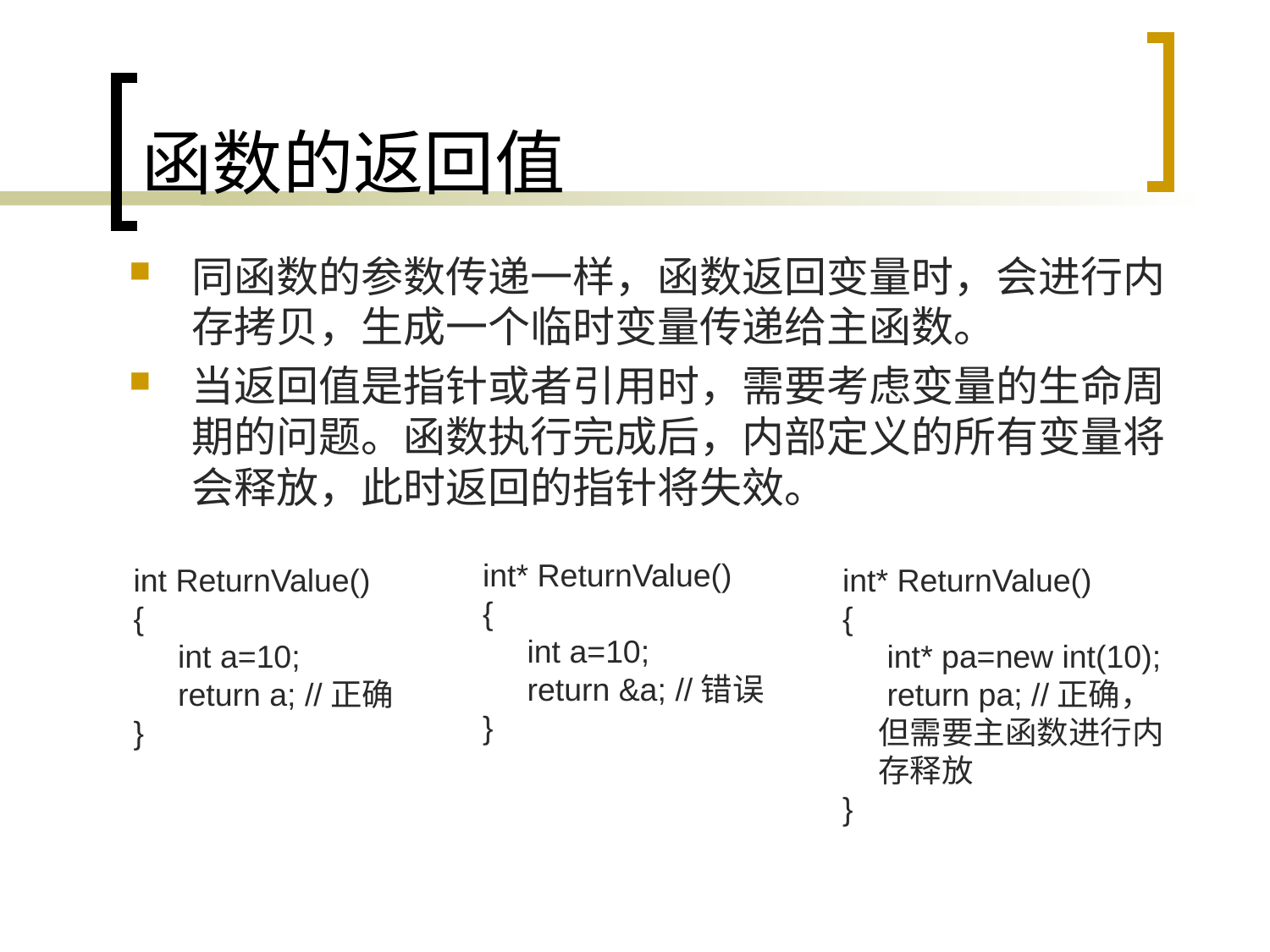

# 函数的返回值
同函数的参数传递一样，函数返回变量时，会进行内存拷贝，生成一个临时变量传递给主函数。
当返回值是指针或者引用时，需要考虑变量的生命周期的问题。函数执行完成后，内部定义的所有变量将会释放，此时返回的指针将失效。
int* ReturnValue()
{
     int a=10;
     return &a; //错误
}
int ReturnValue()
{
     int a=10;
     return a; //正确
}
int* ReturnValue()
{
     int* pa=new int(10);
     return pa; //正确，但需要主函数进行内存释放
}